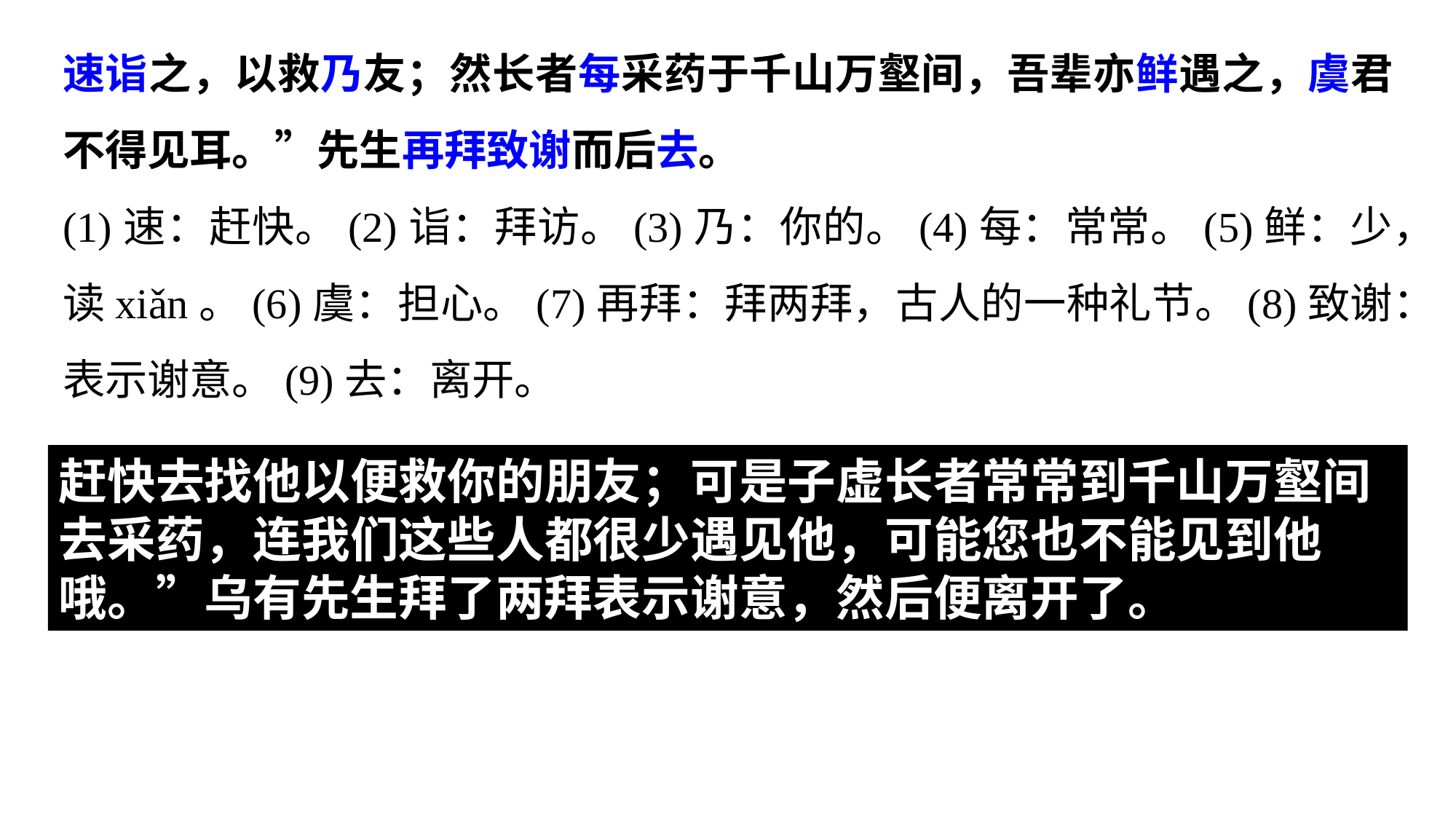

速诣之，以救乃友；然长者每采药于千山万壑间，吾辈亦鲜遇之，虞君不得见耳。”先生再拜致谢而后去。
(1)速：赶快。(2)诣：拜访。(3)乃：你的。(4)每：常常。(5)鲜：少，读xiǎn。(6)虞：担心。(7)再拜：拜两拜，古人的一种礼节。(8)致谢：表示谢意。(9)去：离开。
赶快去找他以便救你的朋友；可是子虚长者常常到千山万壑间去采药，连我们这些人都很少遇见他，可能您也不能见到他哦。”乌有先生拜了两拜表示谢意，然后便离开了。